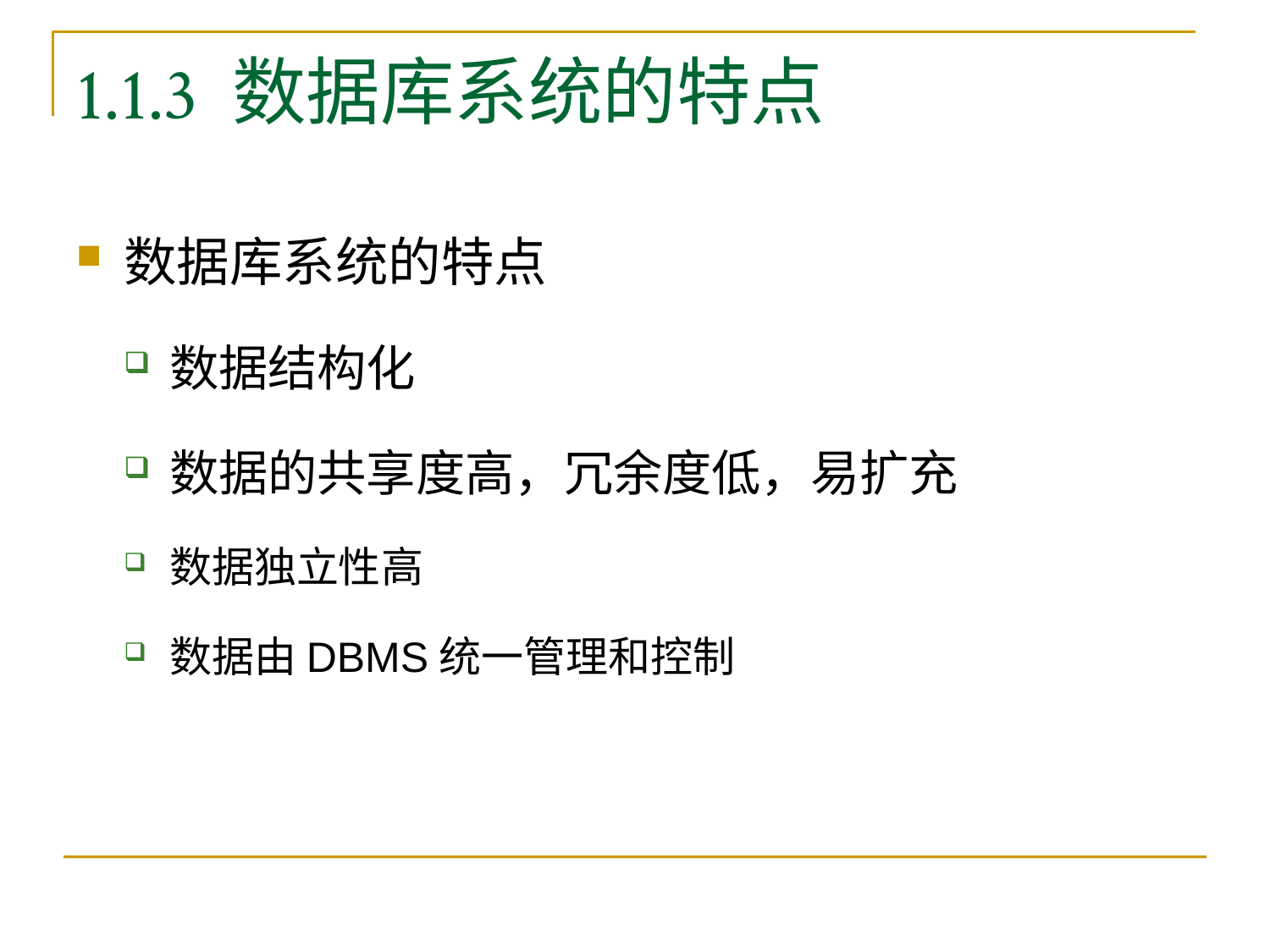

# 1.1.3 数据库系统的特点
数据库系统的特点
数据结构化
数据的共享度高，冗余度低，易扩充
数据独立性高
数据由DBMS统一管理和控制